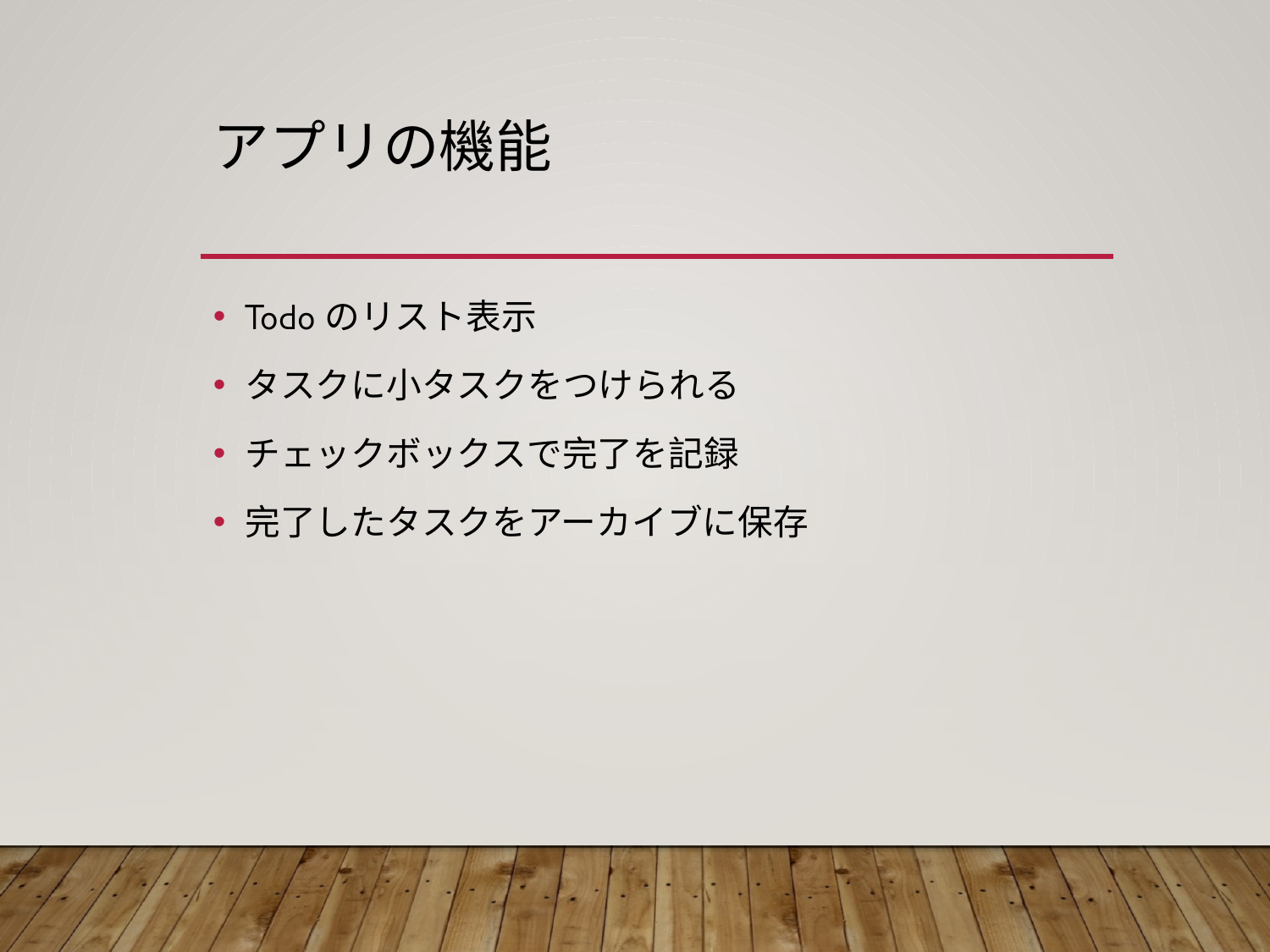

# アプリの機能
Todoのリスト表示
タスクに小タスクをつけられる
チェックボックスで完了を記録
完了したタスクをアーカイブに保存